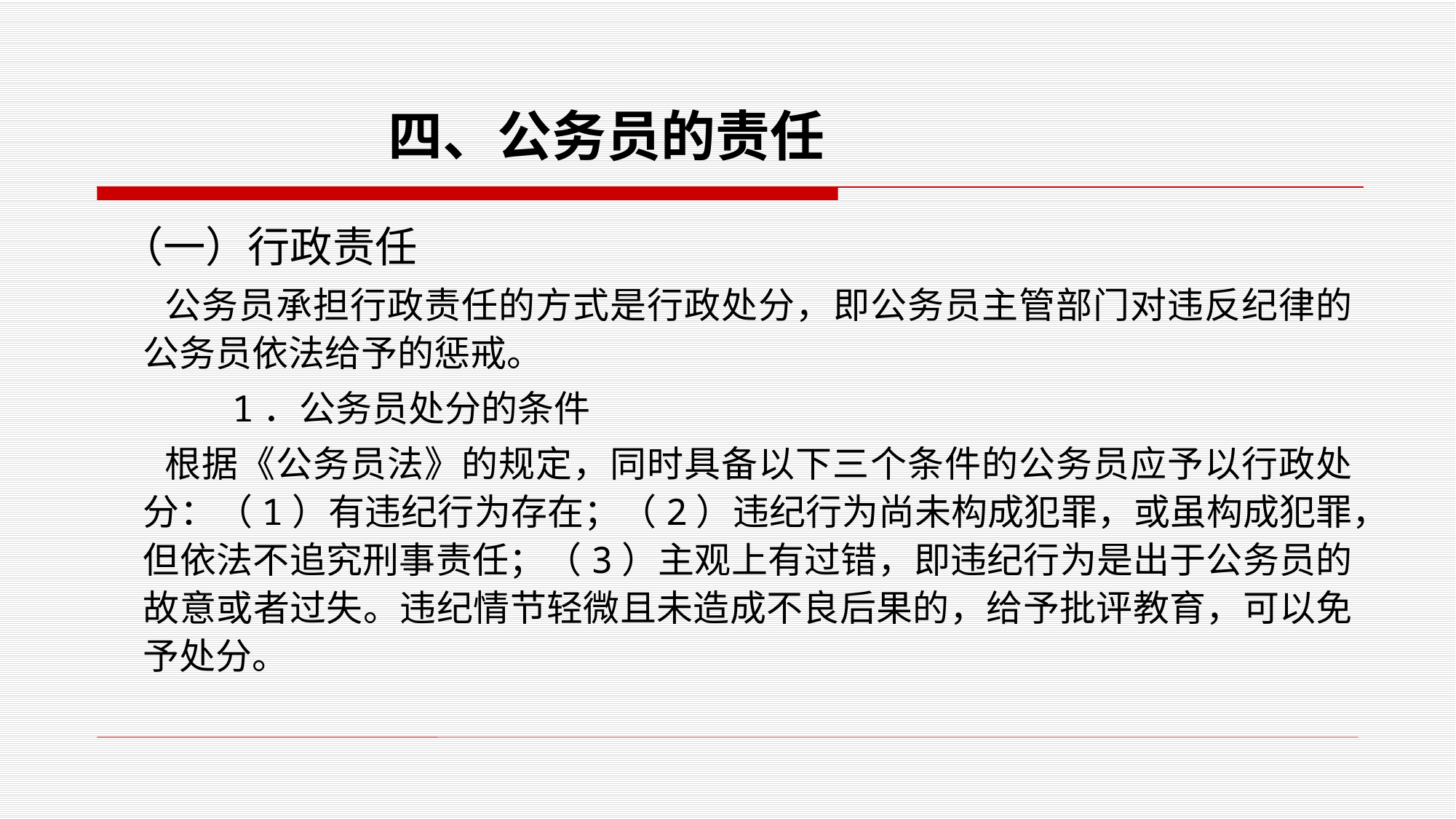

#
四、公务员的责任
 （一）行政责任
      公务员承担行政责任的方式是行政处分，即公务员主管部门对违反纪律的公务员依法给予的惩戒。
      1．公务员处分的条件
      根据《公务员法》的规定，同时具备以下三个条件的公务员应予以行政处分：（1）有违纪行为存在；（2）违纪行为尚未构成犯罪，或虽构成犯罪，但依法不追究刑事责任；（3）主观上有过错，即违纪行为是出于公务员的故意或者过失。违纪情节轻微且未造成不良后果的，给予批评教育，可以免予处分。